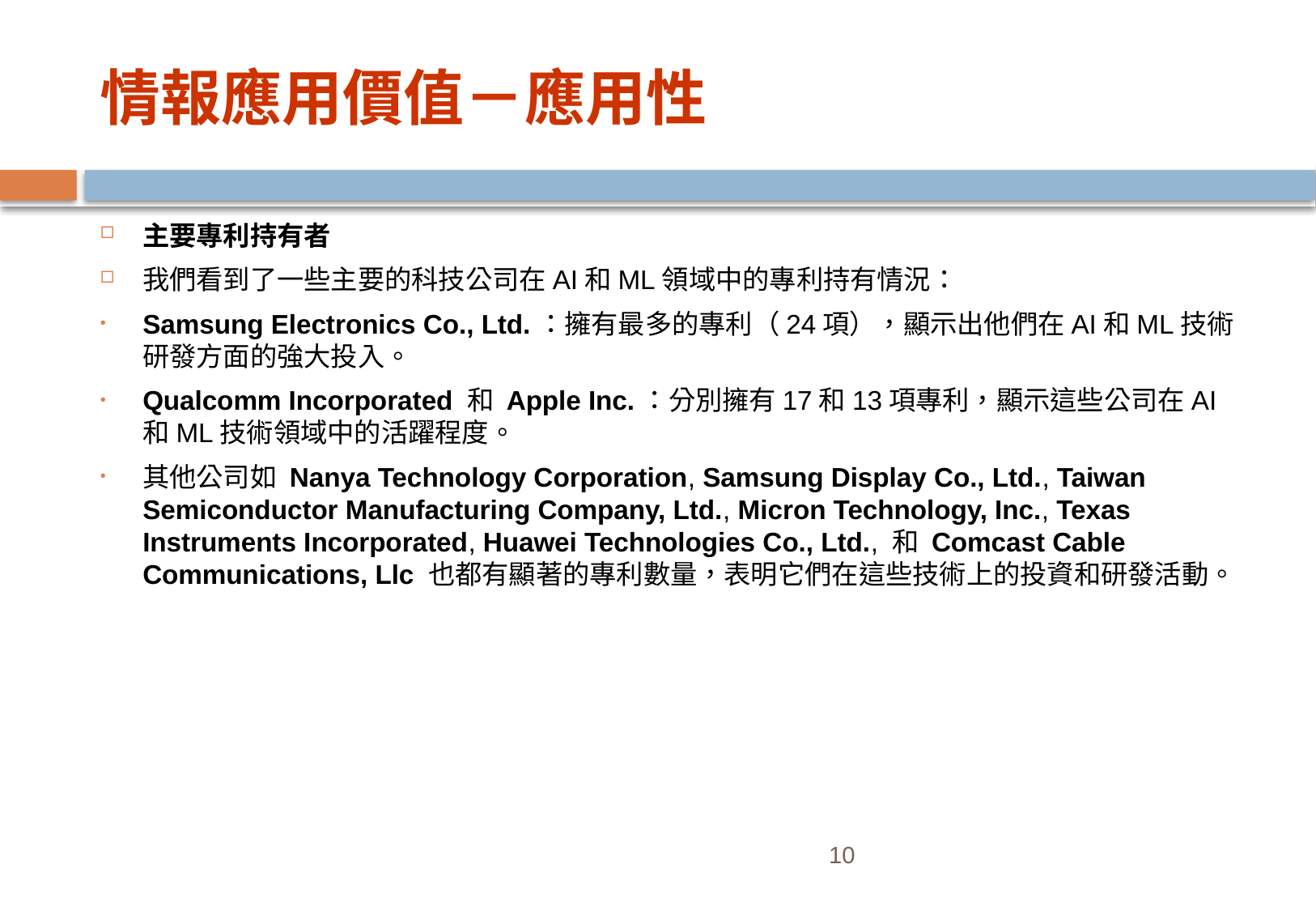

# 情報應用價值－應用性
主要專利持有者
我們看到了一些主要的科技公司在AI和ML領域中的專利持有情況：
Samsung Electronics Co., Ltd.：擁有最多的專利（24項），顯示出他們在AI和ML技術研發方面的強大投入。
Qualcomm Incorporated 和 Apple Inc.：分別擁有17和13項專利，顯示這些公司在AI和ML技術領域中的活躍程度。
其他公司如 Nanya Technology Corporation, Samsung Display Co., Ltd., Taiwan Semiconductor Manufacturing Company, Ltd., Micron Technology, Inc., Texas Instruments Incorporated, Huawei Technologies Co., Ltd., 和 Comcast Cable Communications, Llc 也都有顯著的專利數量，表明它們在這些技術上的投資和研發活動。

10